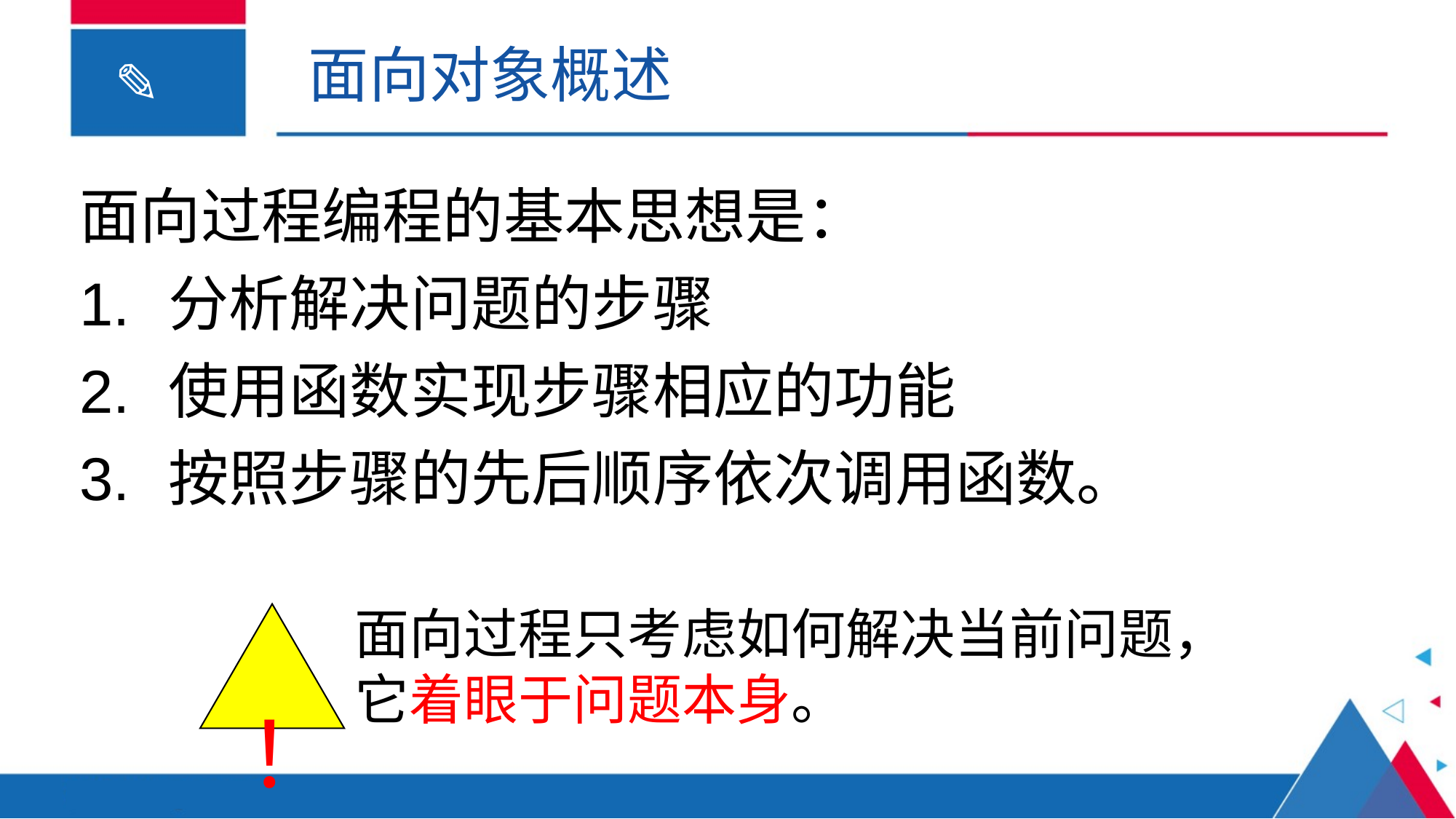

面向对象概述
面向过程编程的基本思想是：
分析解决问题的步骤
使用函数实现步骤相应的功能
按照步骤的先后顺序依次调用函数。
面向过程只考虑如何解决当前问题，它着眼于问题本身。
 ！